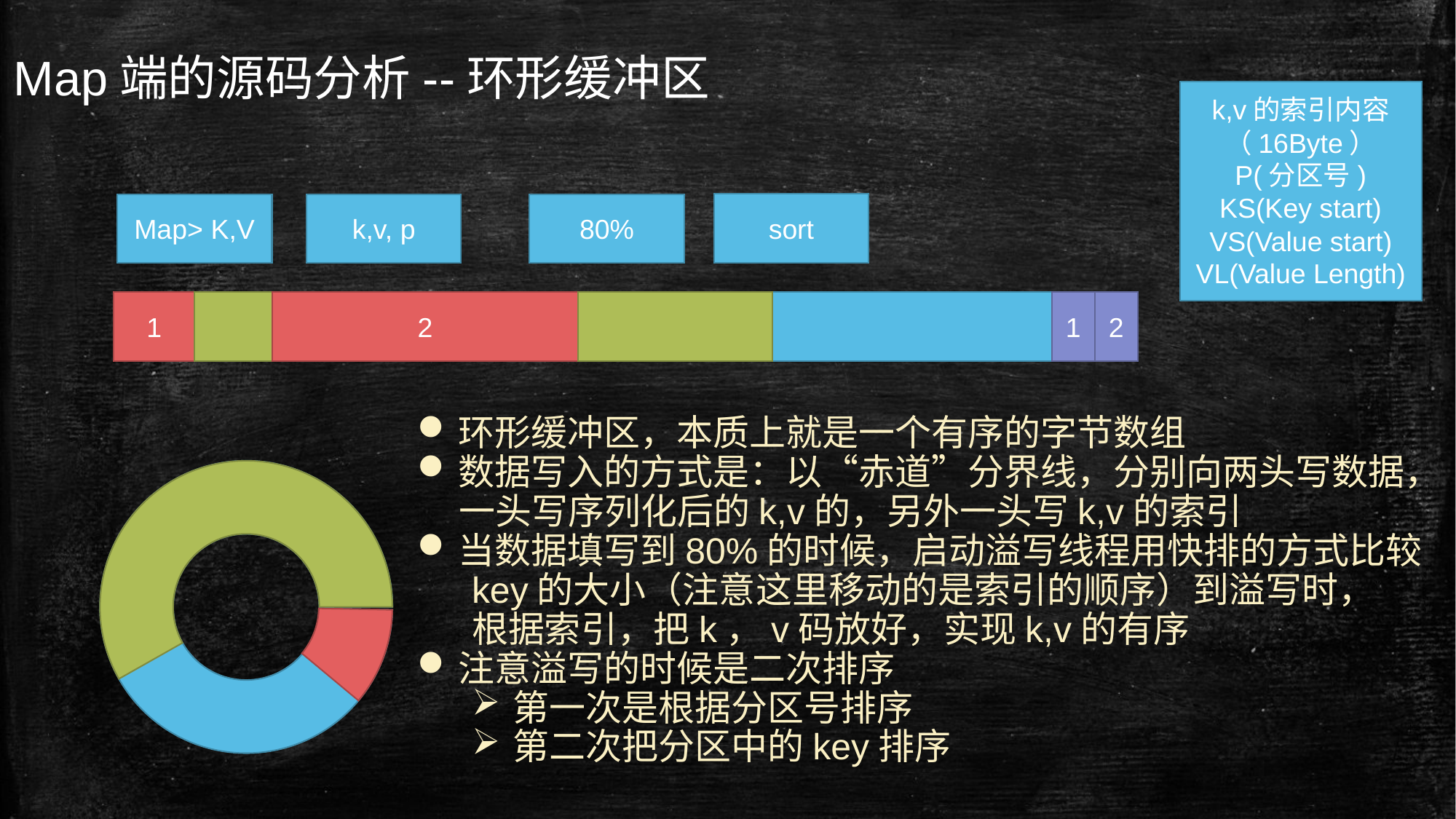

Map端的源码分析--环形缓冲区
k,v的索引内容
（16Byte）
P(分区号)
KS(Key start)
VS(Value start)
VL(Value Length)
sort
Map> K,V
k,v, p
80%

1

2

1
2
环形缓冲区，本质上就是一个有序的字节数组
数据写入的方式是：以“赤道”分界线，分别向两头写数据，
    一头写序列化后的k,v的，另外一头写k,v的索引
当数据填写到80%的时候，启动溢写线程用快排的方式比较
key的大小（注意这里移动的是索引的顺序）到溢写时，
根据索引，把k，v码放好，实现k,v的有序
注意溢写的时候是二次排序
第一次是根据分区号排序
第二次把分区中的key排序